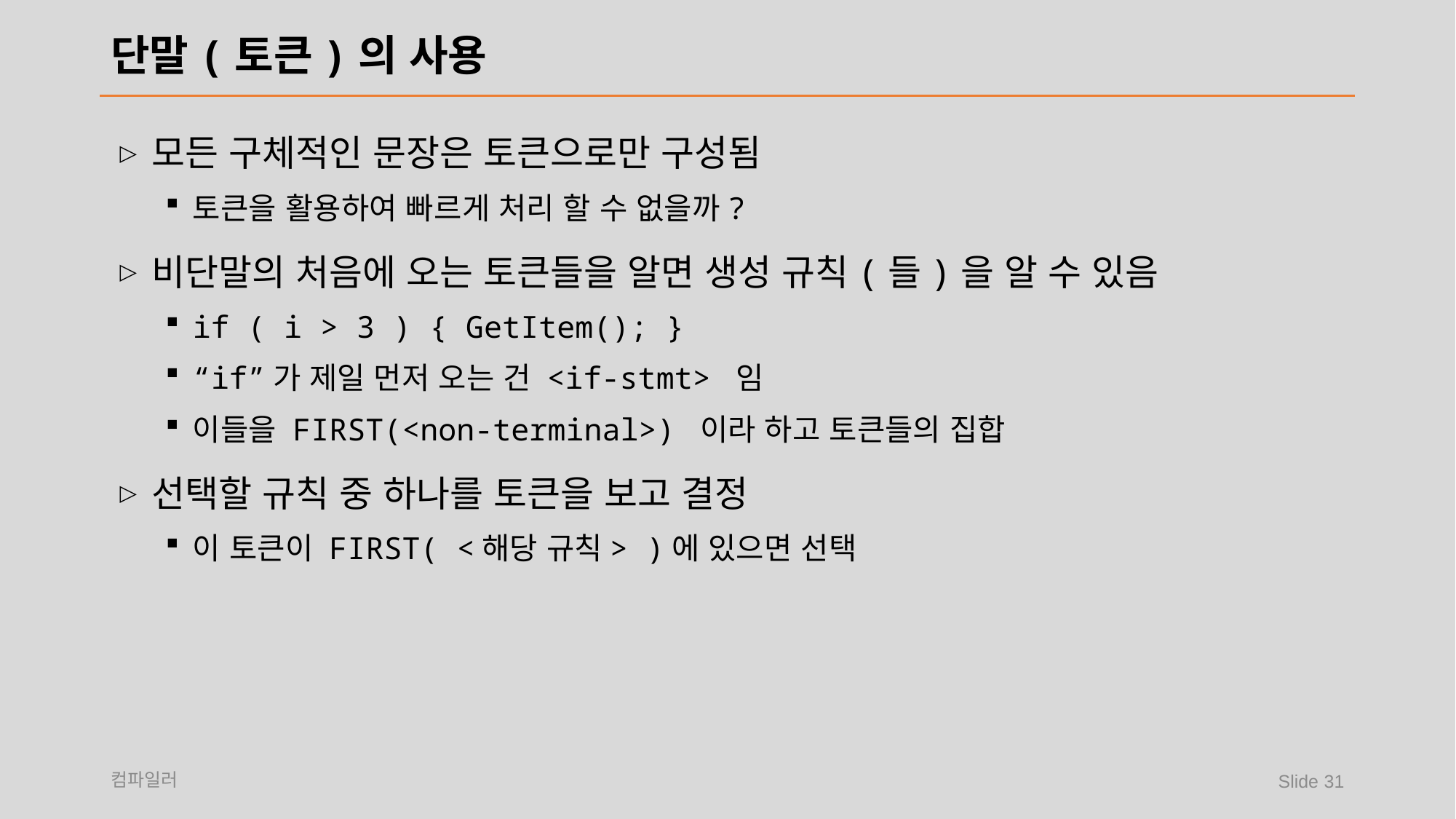

# 단말(토큰)의 사용
모든 구체적인 문장은 토큰으로만 구성됨
토큰을 활용하여 빠르게 처리 할 수 없을까?
비단말의 처음에 오는 토큰들을 알면 생성 규칙(들)을 알 수 있음
if ( i > 3 ) { GetItem(); }
“if”가 제일 먼저 오는 건 <if-stmt> 임
이들을 FIRST(<non-terminal>) 이라 하고 토큰들의 집합
선택할 규칙 중 하나를 토큰을 보고 결정
이 토큰이 FIRST( <해당 규칙> )에 있으면 선택
컴파일러
Slide 31